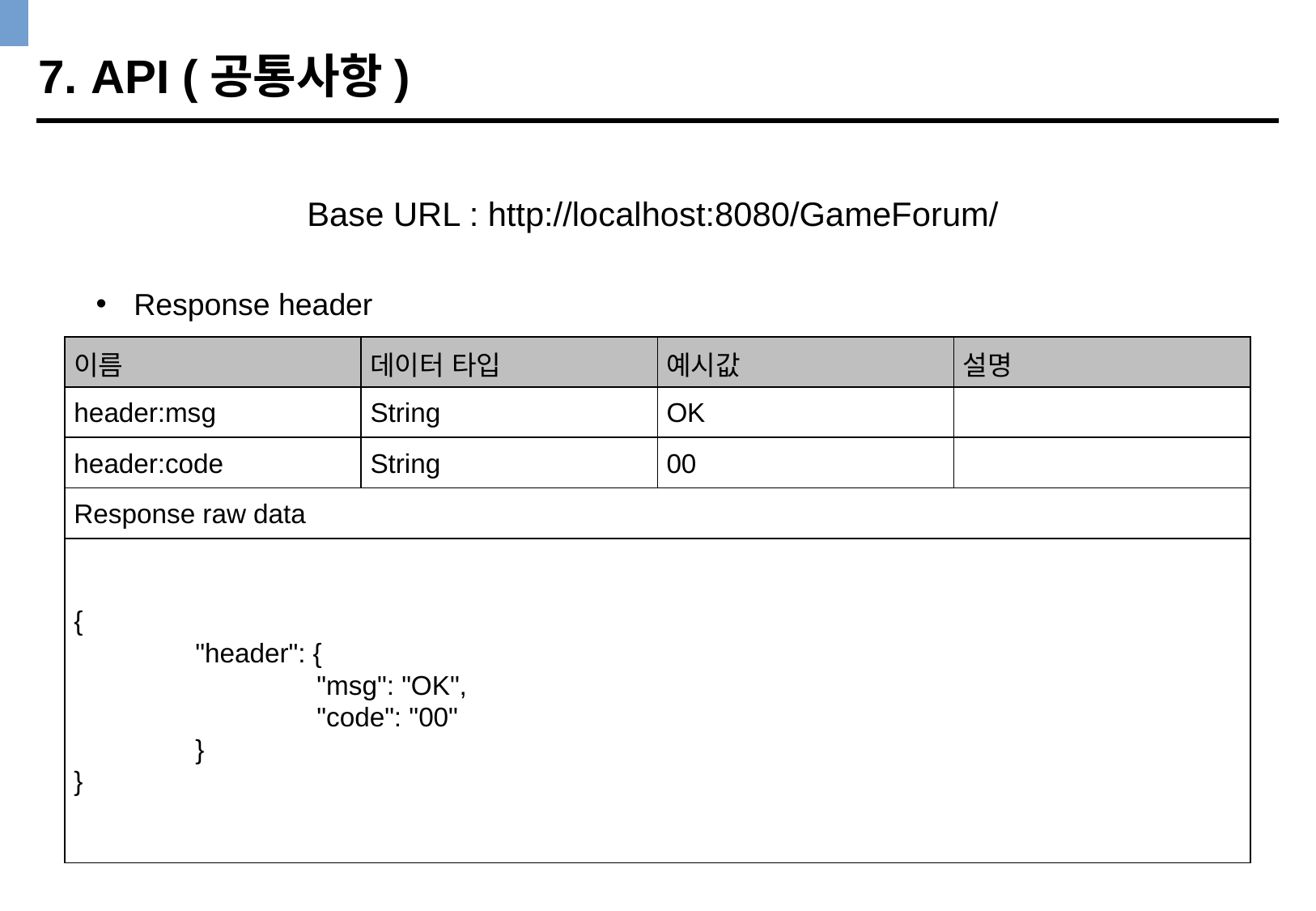

7. API (공통사항)
Base URL : http://localhost:8080/GameForum/
Response header
| 이름 | 데이터 타입 | 예시값 | 설명 |
| --- | --- | --- | --- |
| header:msg | String | OK |  |
| header:code | String | 00 |  |
| Response raw data |  |  |  |
| { "header": { "msg": "OK", "code": "00" } } |  |  |  |